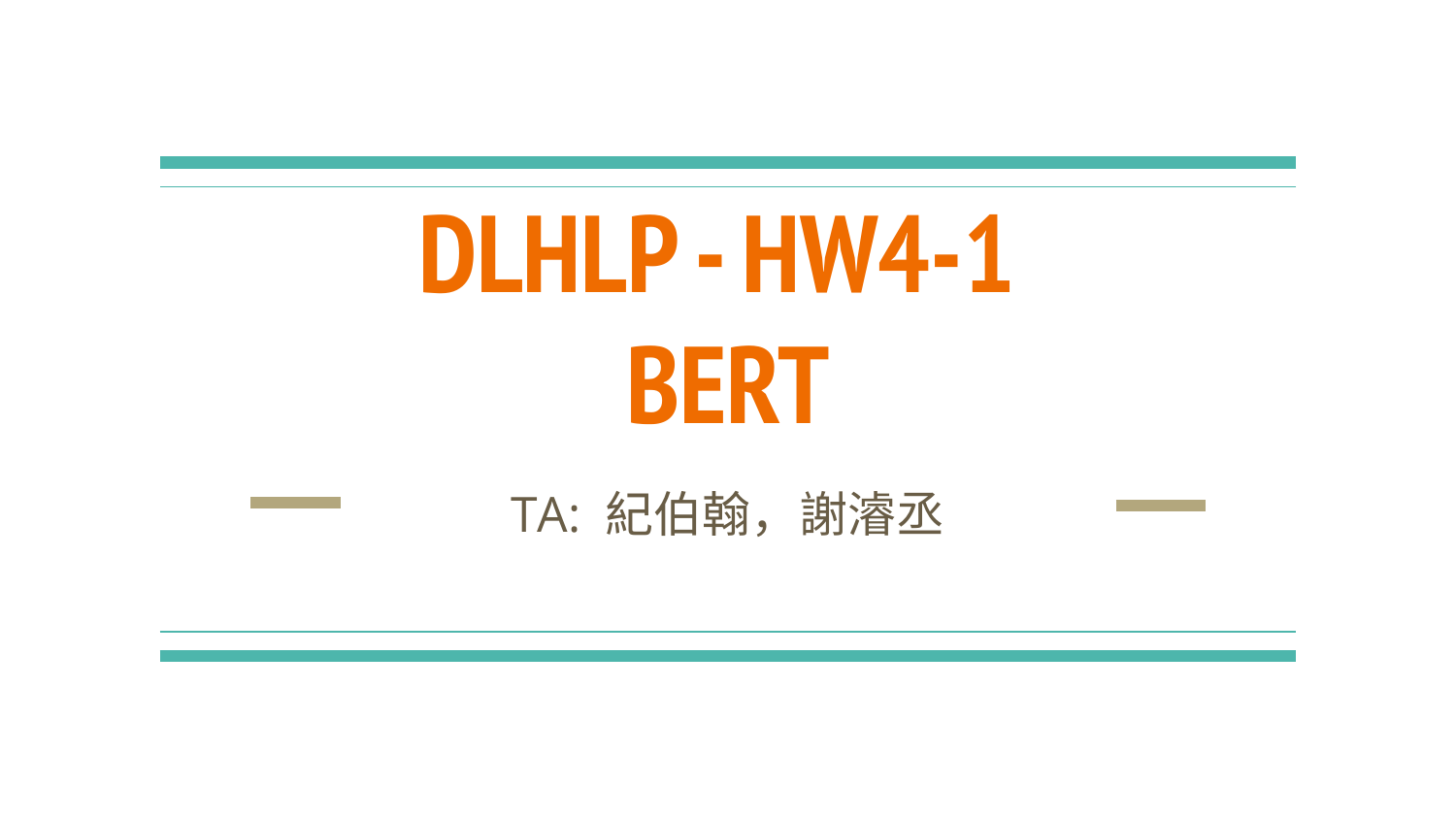

# DLHLP - HW4-1
BERT
TA: 紀伯翰，謝濬丞